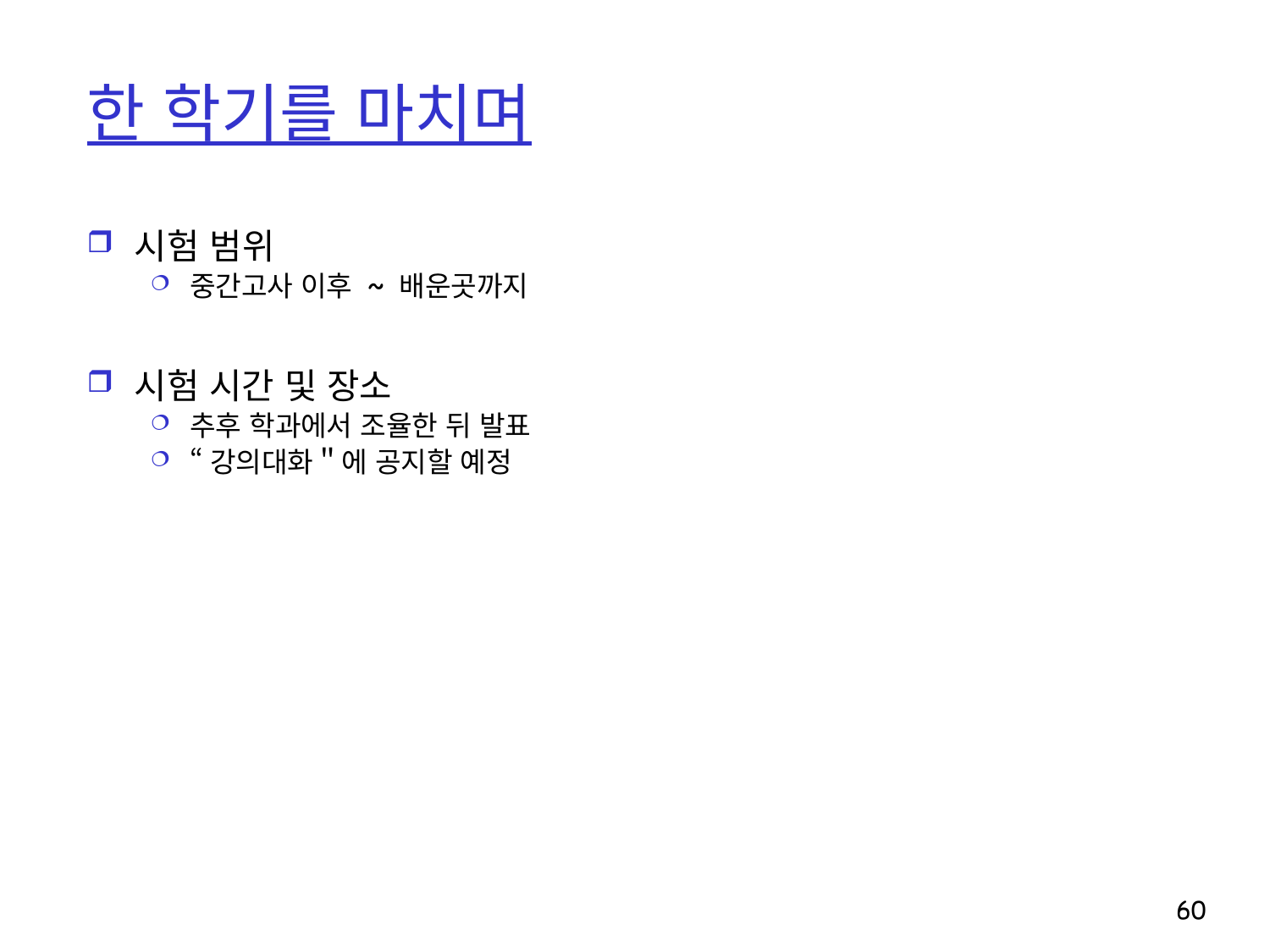

# 한 학기를 마치며
시험 범위
중간고사 이후 ~ 배운곳까지

시험 시간 및 장소
추후 학과에서 조율한 뒤 발표
“강의대화＂에 공지할 예정
60